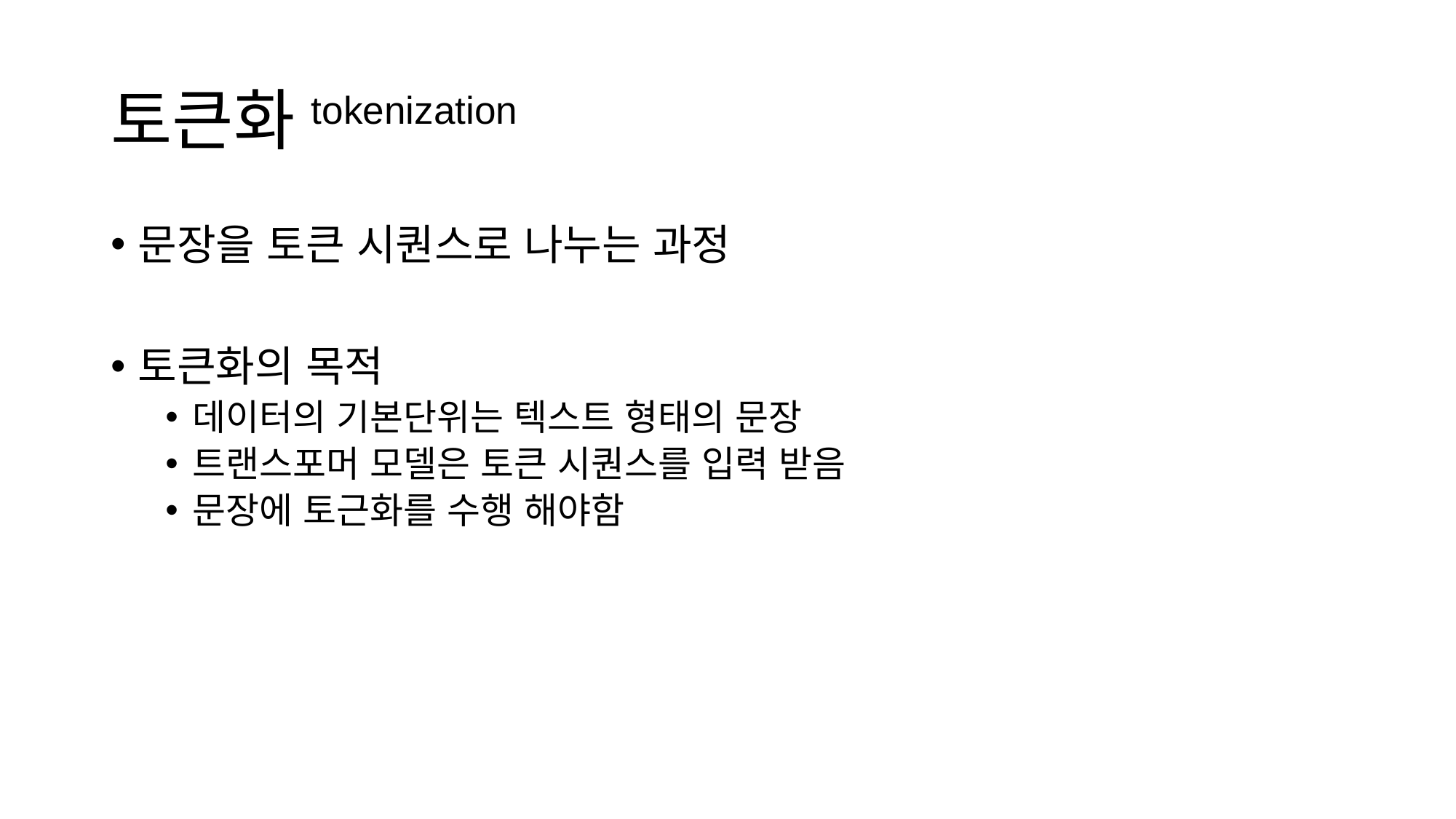

# 토큰화tokenization
문장을 토큰 시퀀스로 나누는 과정

토큰화의 목적
데이터의 기본단위는 텍스트 형태의 문장
트랜스포머 모델은 토큰 시퀀스를 입력 받음
문장에 토근화를 수행 해야함